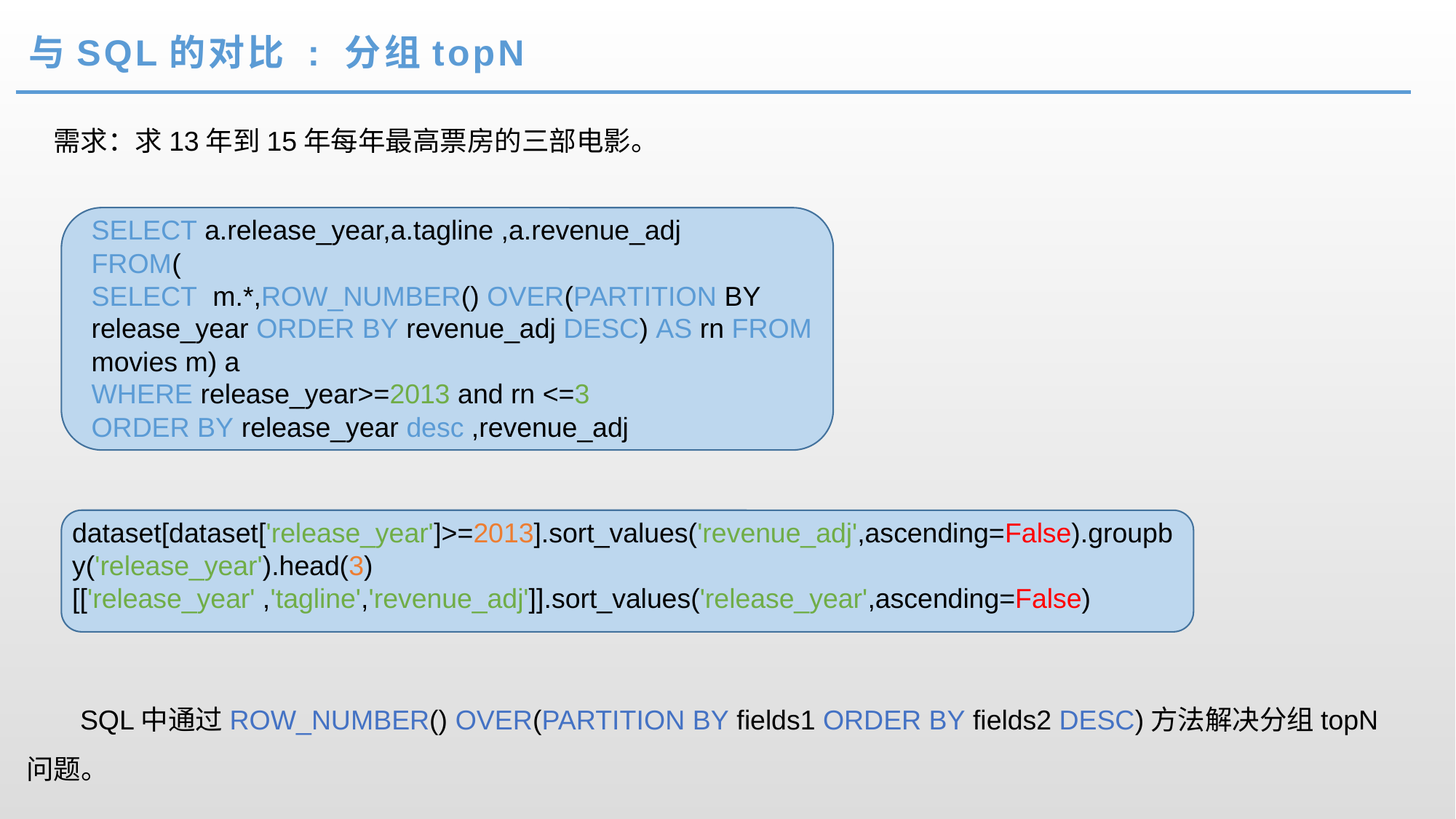

# 与SQL的对比 : 分组topN
需求：求13年到15年每年最高票房的三部电影。
SELECT a.release_year,a.tagline ,a.revenue_adj
FROM(
SELECT  m.*,ROW_NUMBER() OVER(PARTITION BY release_year ORDER BY revenue_adj DESC) AS rn FROM movies m) a
WHERE release_year>=2013 and rn <=3
ORDER BY release_year desc ,revenue_adj

dataset[dataset['release_year']>=2013].sort_values('revenue_adj',ascending=False).groupby('release_year').head(3)[['release_year' ,'tagline','revenue_adj']].sort_values('release_year',ascending=False)
       SQL中通过ROW_NUMBER() OVER(PARTITION BY fields1 ORDER BY fields2 DESC)方法解决分组topN问题。